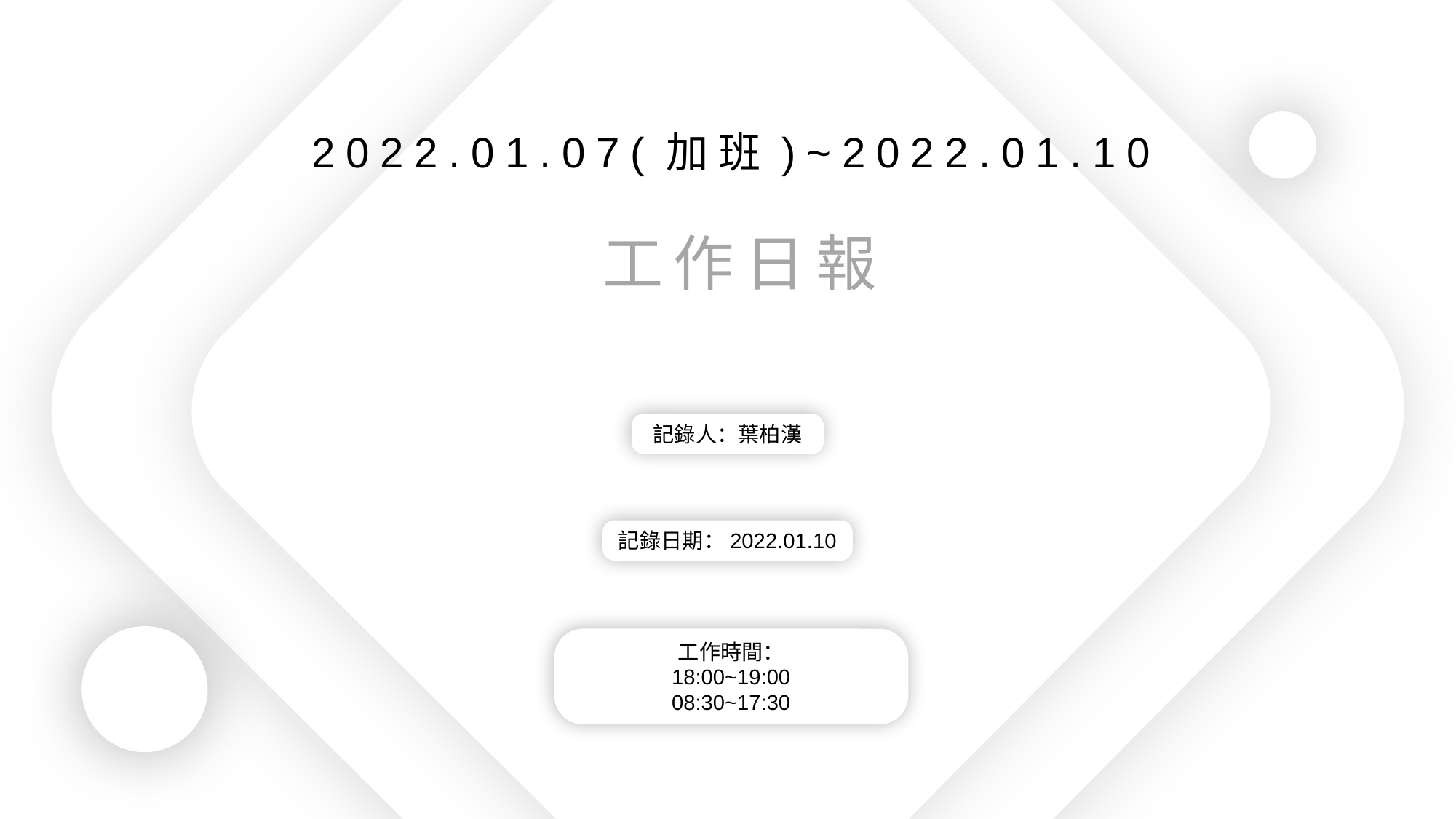

2022.01.07(加班)~2022.01.10
工作日報

記錄人：葉柏漢

記錄日期：2022.01.10

工作時間：
18:00~19:00
08:30~17:30